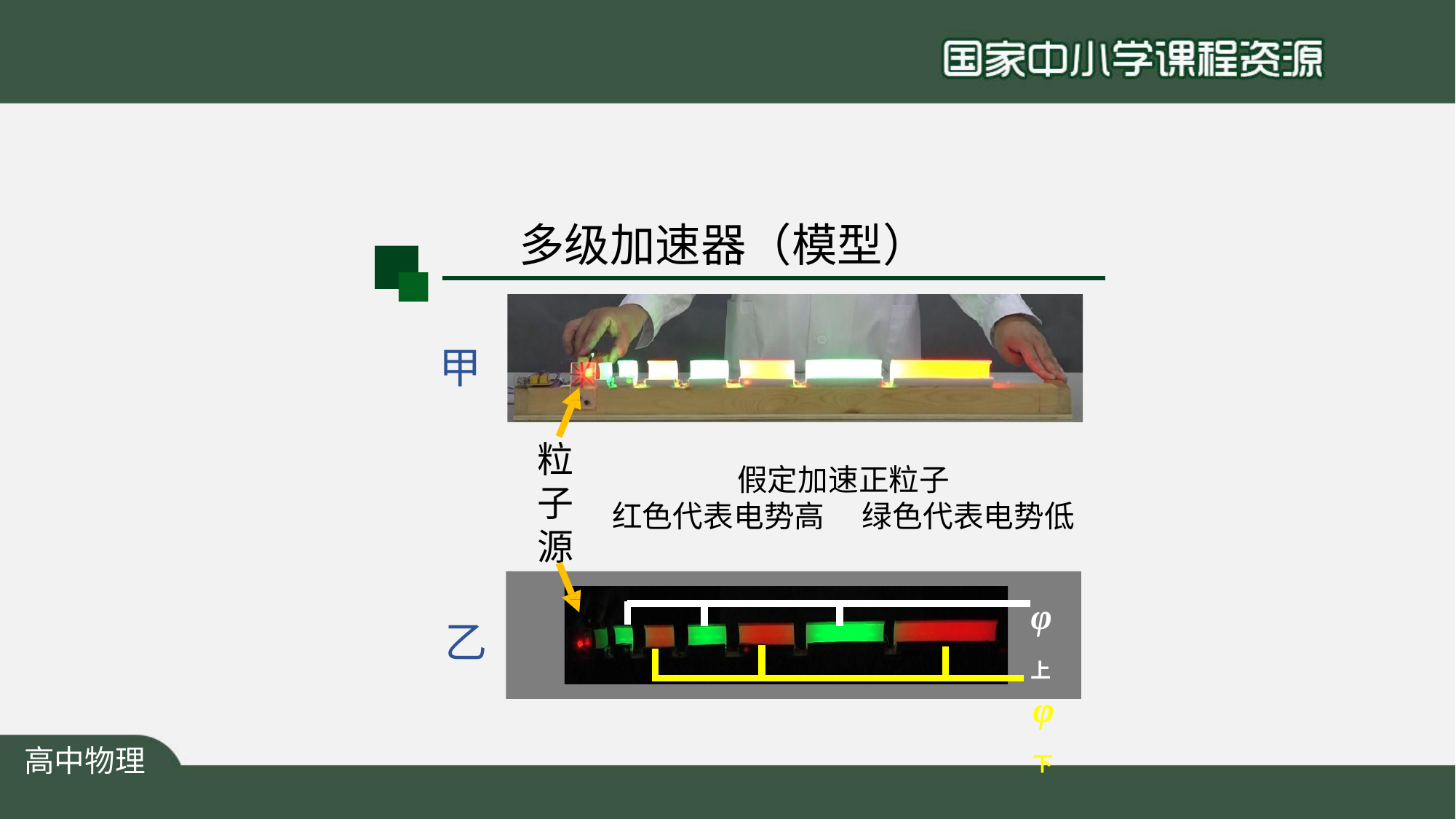

# 多级加速器（模型）

甲

粒 子 源
假定加速正粒子
红色代表电势高	绿色代表电势低

φ上
φ下

乙

高中物理